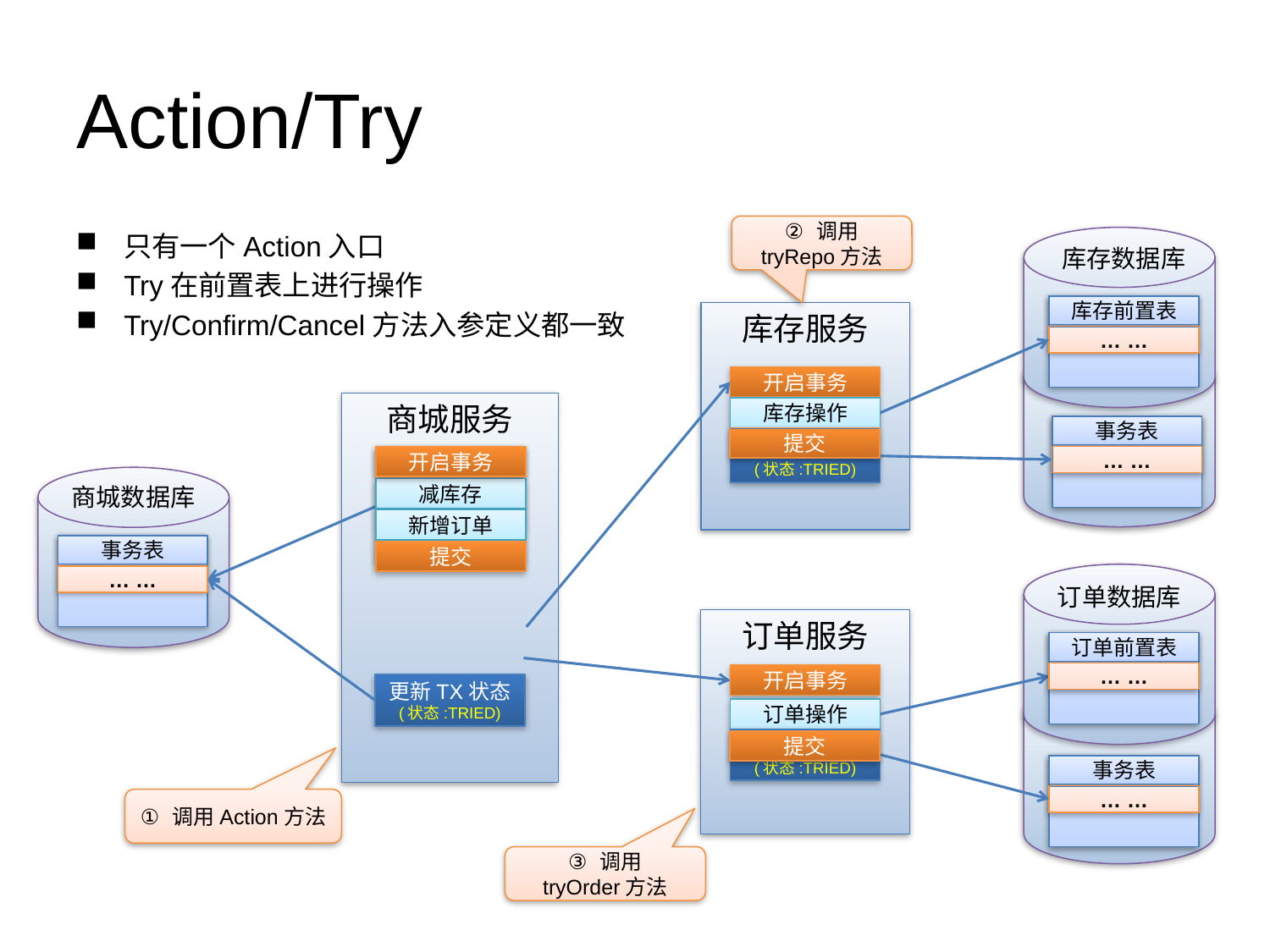

# Action/Try
调用
tryRepo方法
只有一个Action入口
Try在前置表上进行操作
Try/Confirm/Cancel方法入参定义都一致

库存数据库

库存前置表
库存服务
… …

开启事务
商城服务
库存操作

事务表
… …
提交
插入TX记录
(状态:TRIED)
开启事务
开启事务
插入TX记录
(状态:BEGIN)
提交

商城数据库
减库存
新增订单

事务表
… …
提交

订单数据库
订单服务

订单前置表
… …
开启事务
更新TX状态
(状态:TRIED)

订单操作
插入TX记录
(状态:TRIED)
提交

事务表
… …
调用Action方法
调用
tryOrder方法